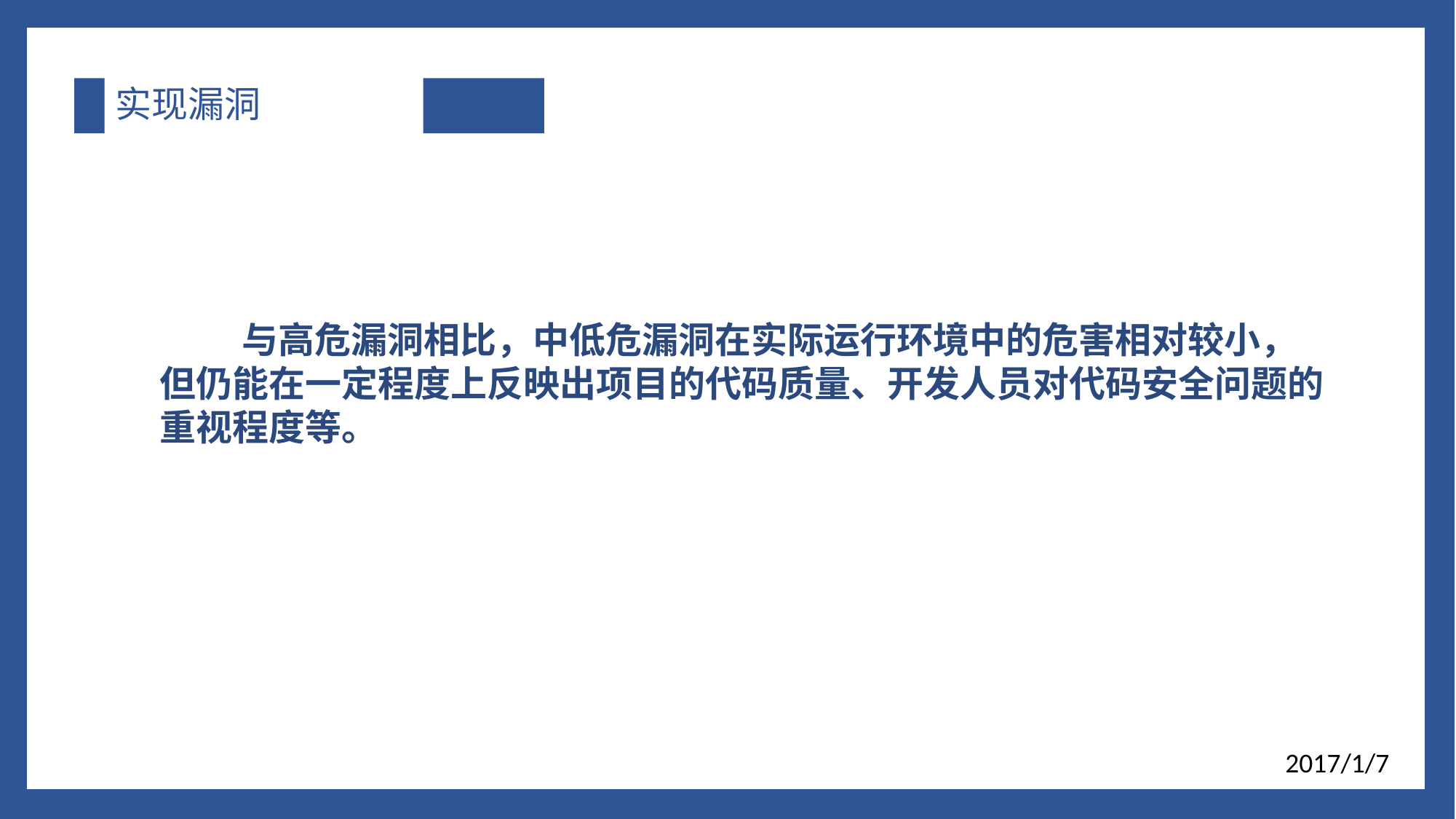

# 实现漏洞
         与高危漏洞相比，中低危漏洞在实际运行环境中的危害相对较小， 但仍能在一定程度上反映出项目的代码质量、开发人员对代码安全问题的重视程度等。
2017/1/7